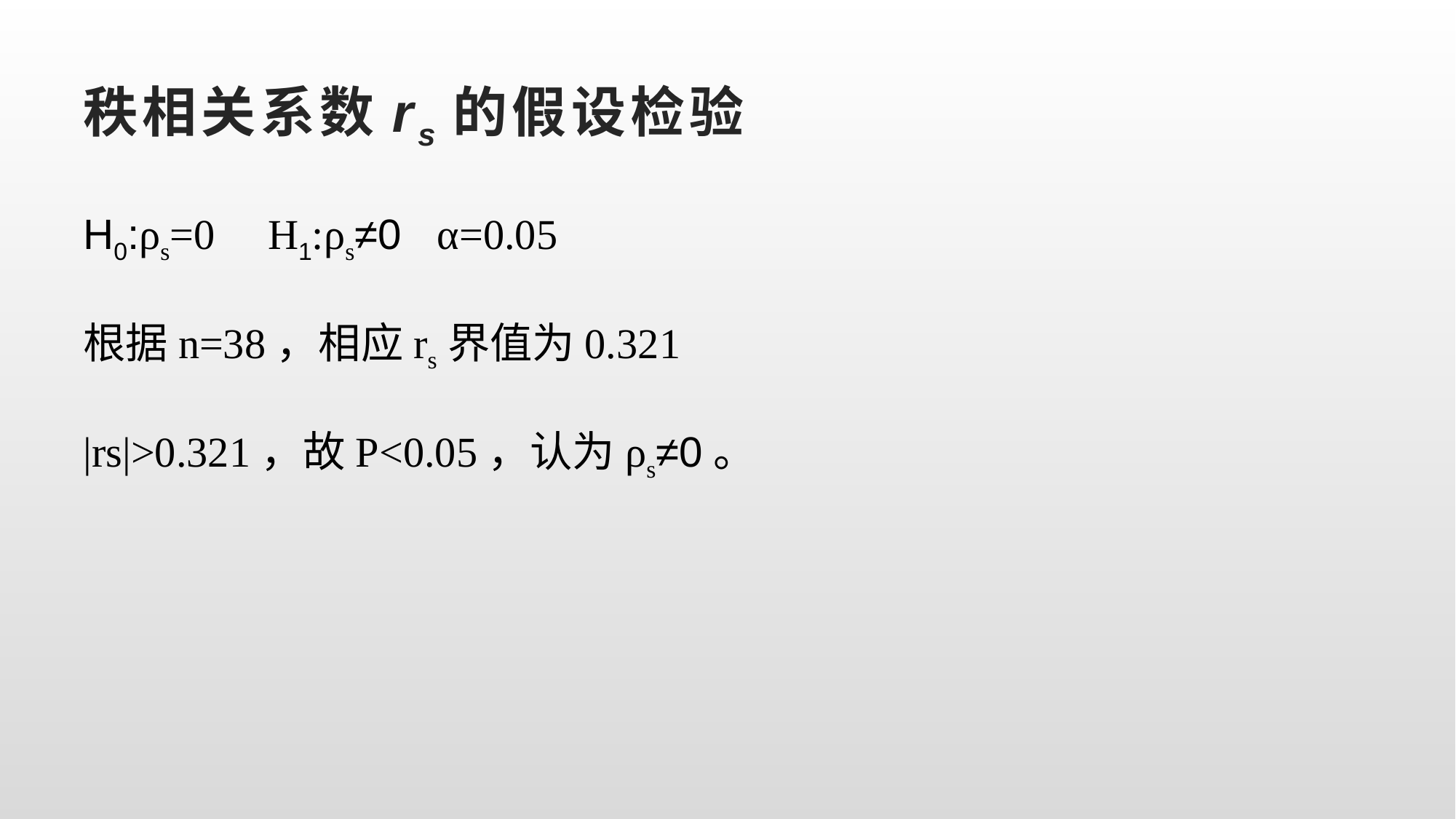

# 秩相关系数rs的假设检验
H0:ρs=0     H1:ρs≠0   α=0.05

根据n=38，相应rs界值为0.321

|rs|>0.321，故P<0.05，认为ρs≠0。